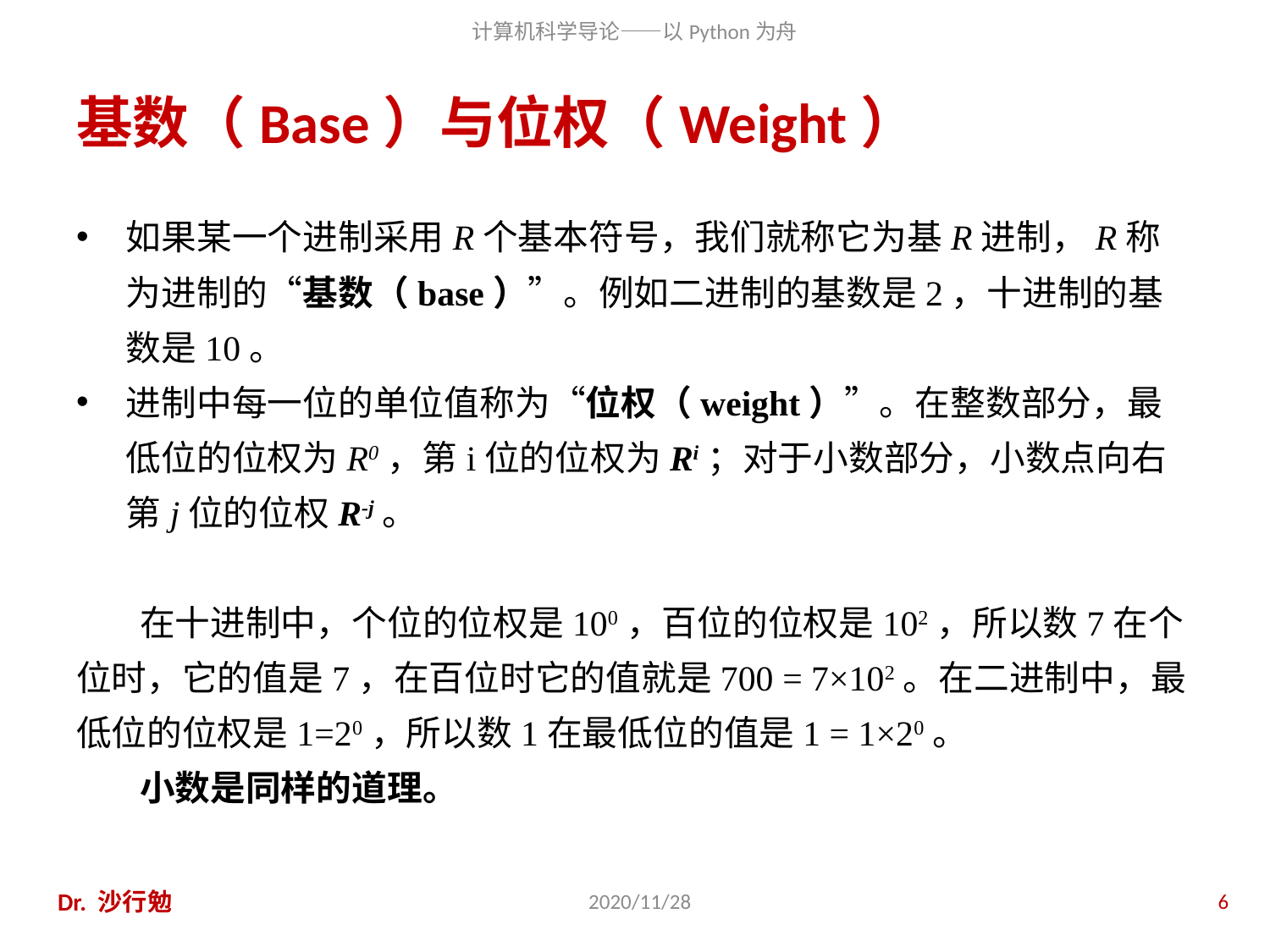

# 基数（Base）与位权（Weight）
如果某一个进制采用R个基本符号，我们就称它为基R进制，R称为进制的“基数（base）”。例如二进制的基数是2，十进制的基数是10。
进制中每一位的单位值称为“位权（weight）”。在整数部分，最低位的位权为R0，第i位的位权为Ri；对于小数部分，小数点向右第j位的位权R-j。

在十进制中，个位的位权是100，百位的位权是102，所以数7在个位时，它的值是7，在百位时它的值就是700 = 7×102。在二进制中，最低位的位权是1=20，所以数1在最低位的值是1 = 1×20。
小数是同样的道理。

Dr. 沙行勉
2020/11/28
6